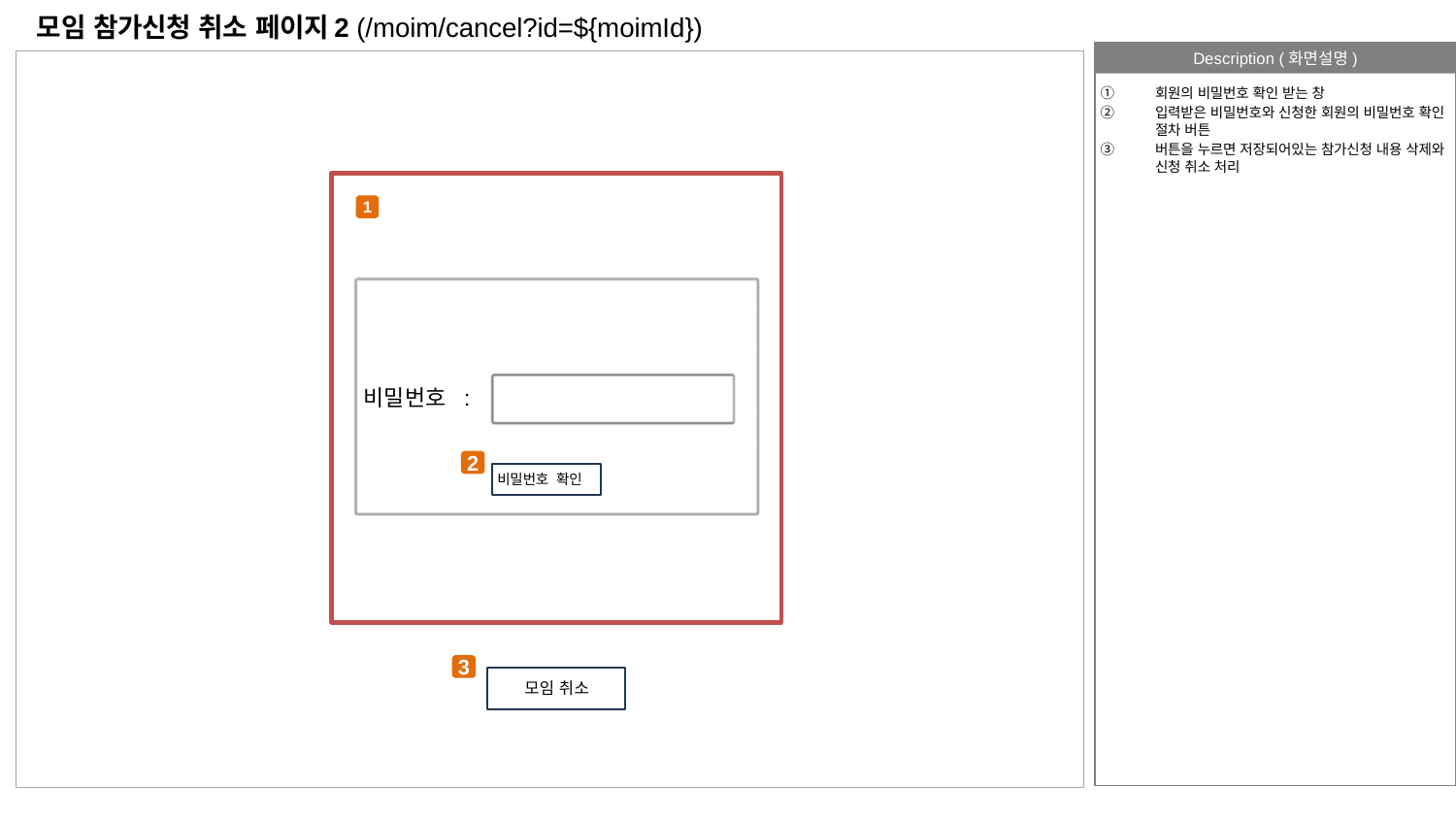

# 모임 참가신청 취소 페이지2 (/moim/cancel?id=${moimId})

회원의 비밀번호 확인 받는 창
입력받은 비밀번호와 신청한 회원의 비밀번호 확인 절차 버튼
버튼을 누르면 저장되어있는 참가신청 내용 삭제와 신청 취소 처리

1

비밀번호  :
2
비밀번호  확인

3
공지

모임 취소